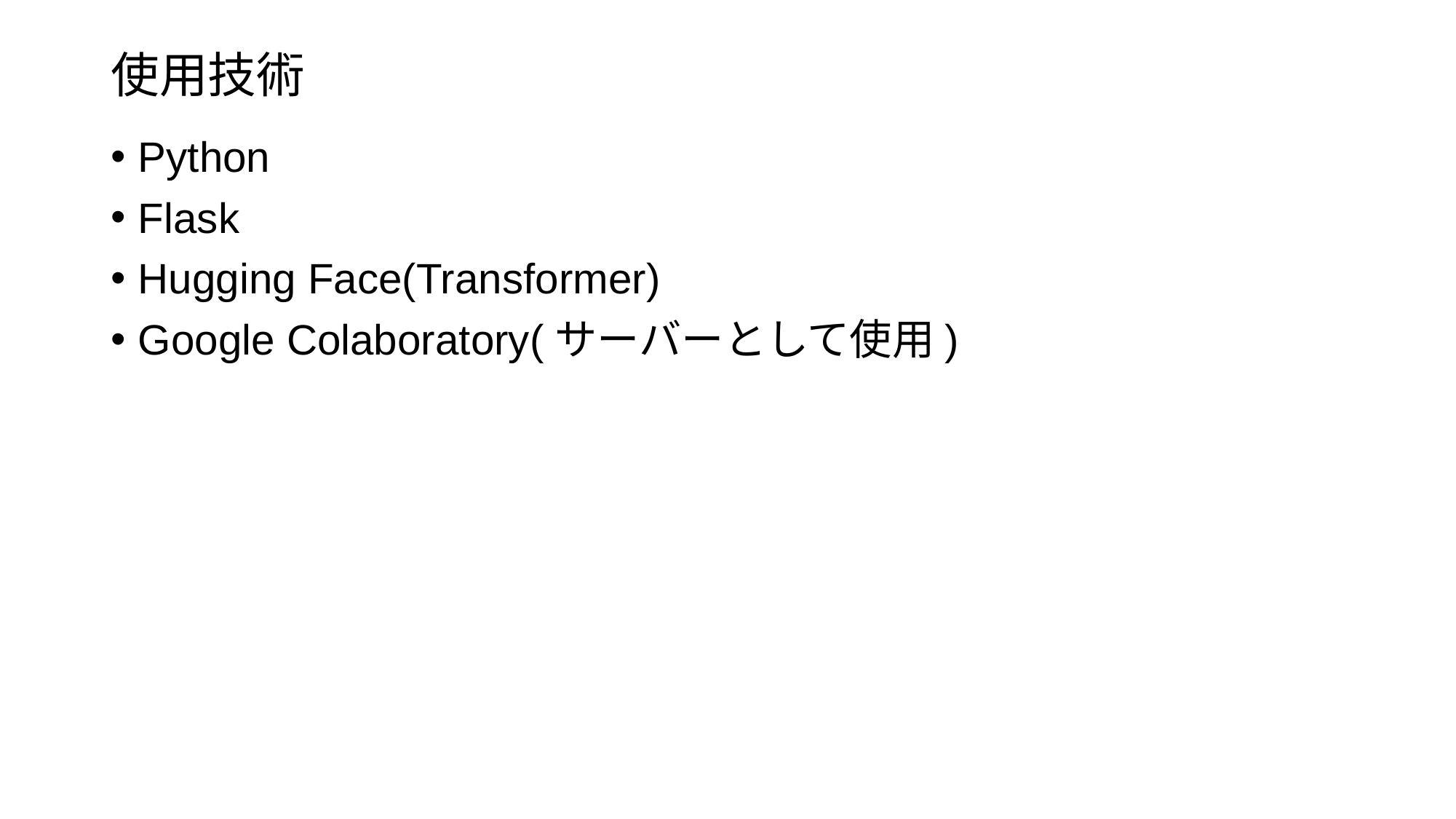

# 使用技術
Python
Flask
Hugging Face(Transformer)
Google Colaboratory(サーバーとして使用)